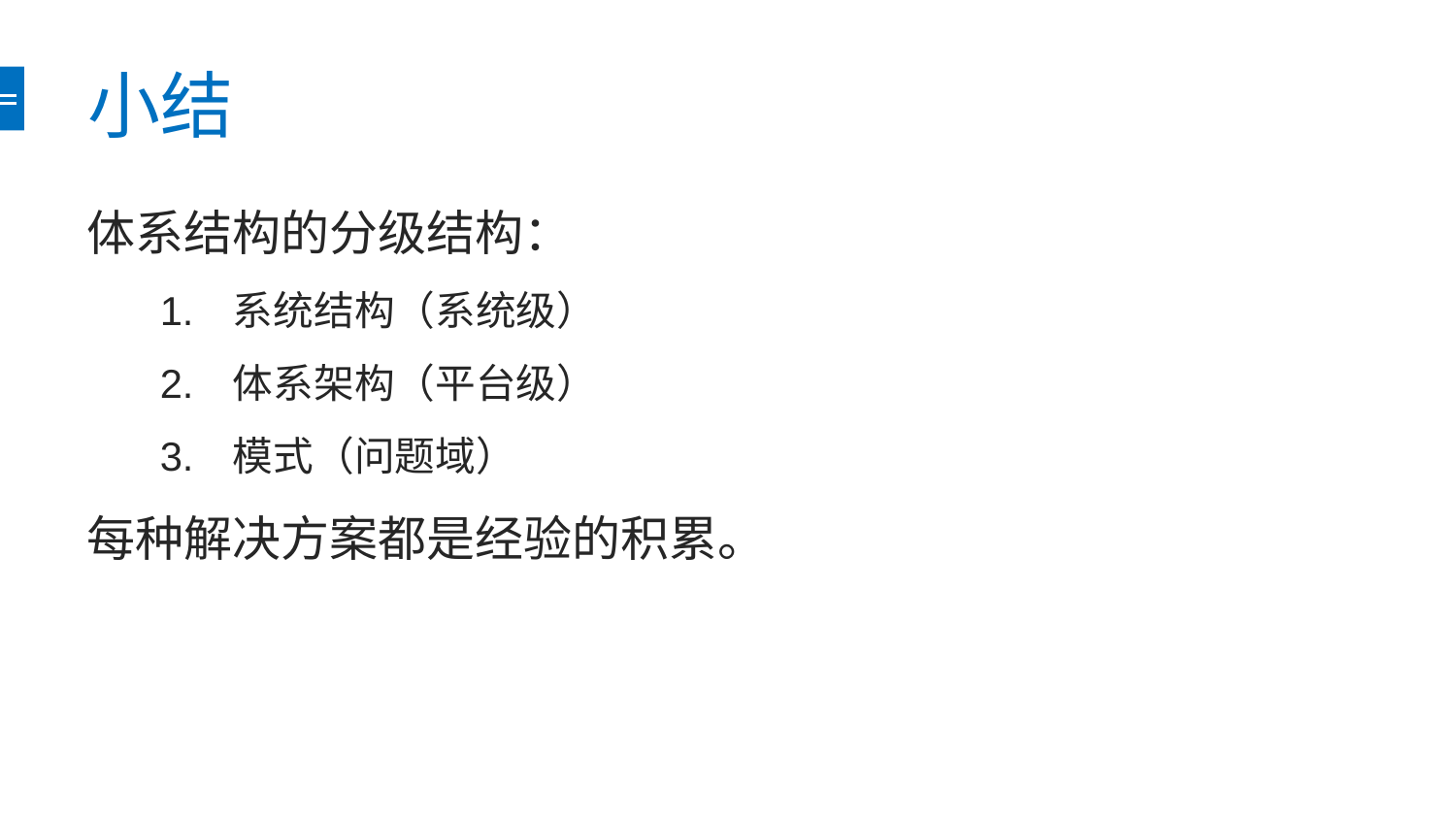

# 小结
体系结构的分级结构：
系统结构（系统级）
体系架构（平台级）
模式（问题域）
每种解决方案都是经验的积累。